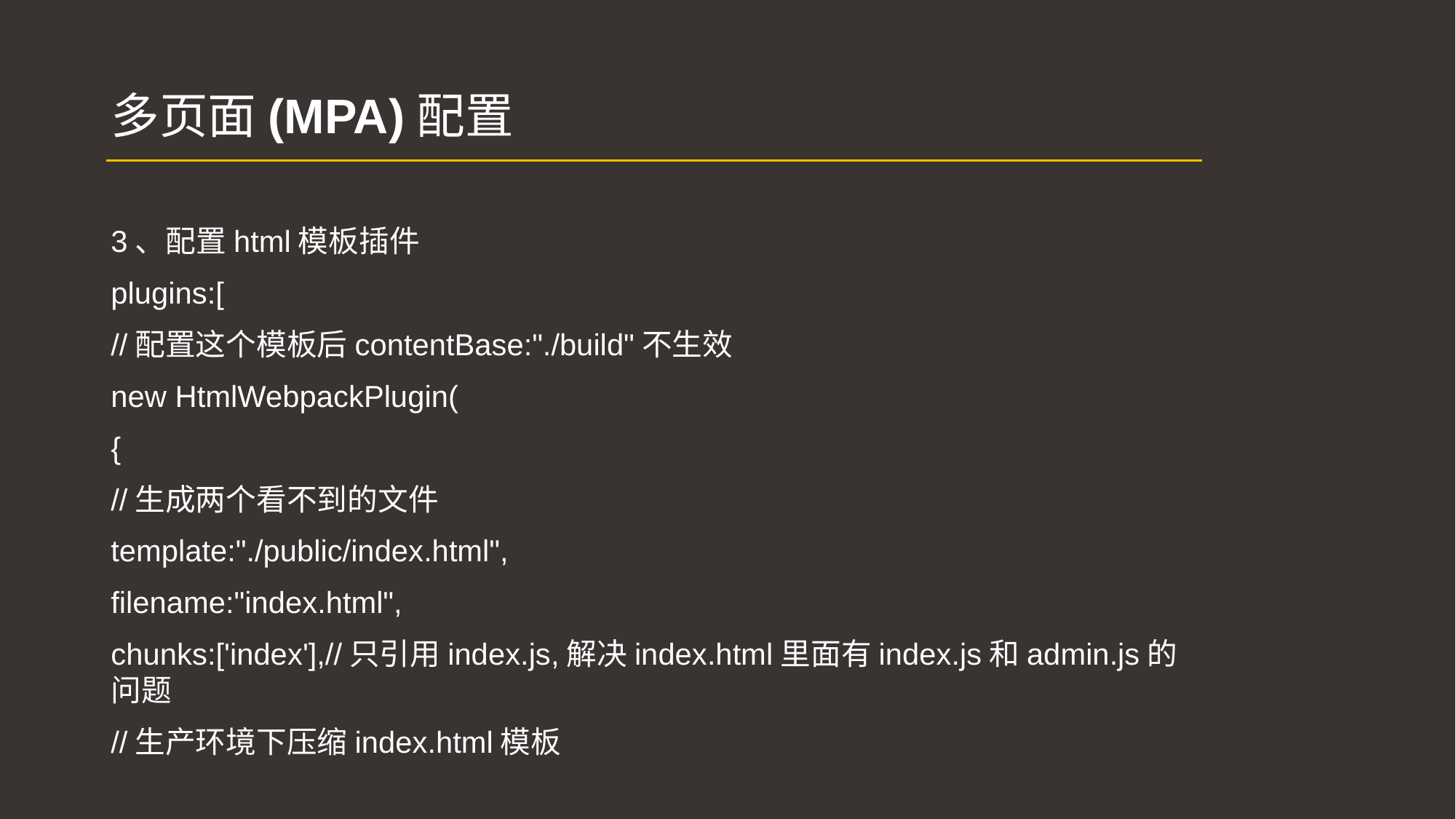

# 多页面(MPA)配置
3、配置html模板插件
plugins:[
//配置这个模板后contentBase:"./build"不生效
new HtmlWebpackPlugin(
{
//生成两个看不到的文件
template:"./public/index.html",
filename:"index.html",
chunks:['index'],//只引用index.js,解决index.html里面有index.js和admin.js的问题
//生产环境下压缩index.html模板